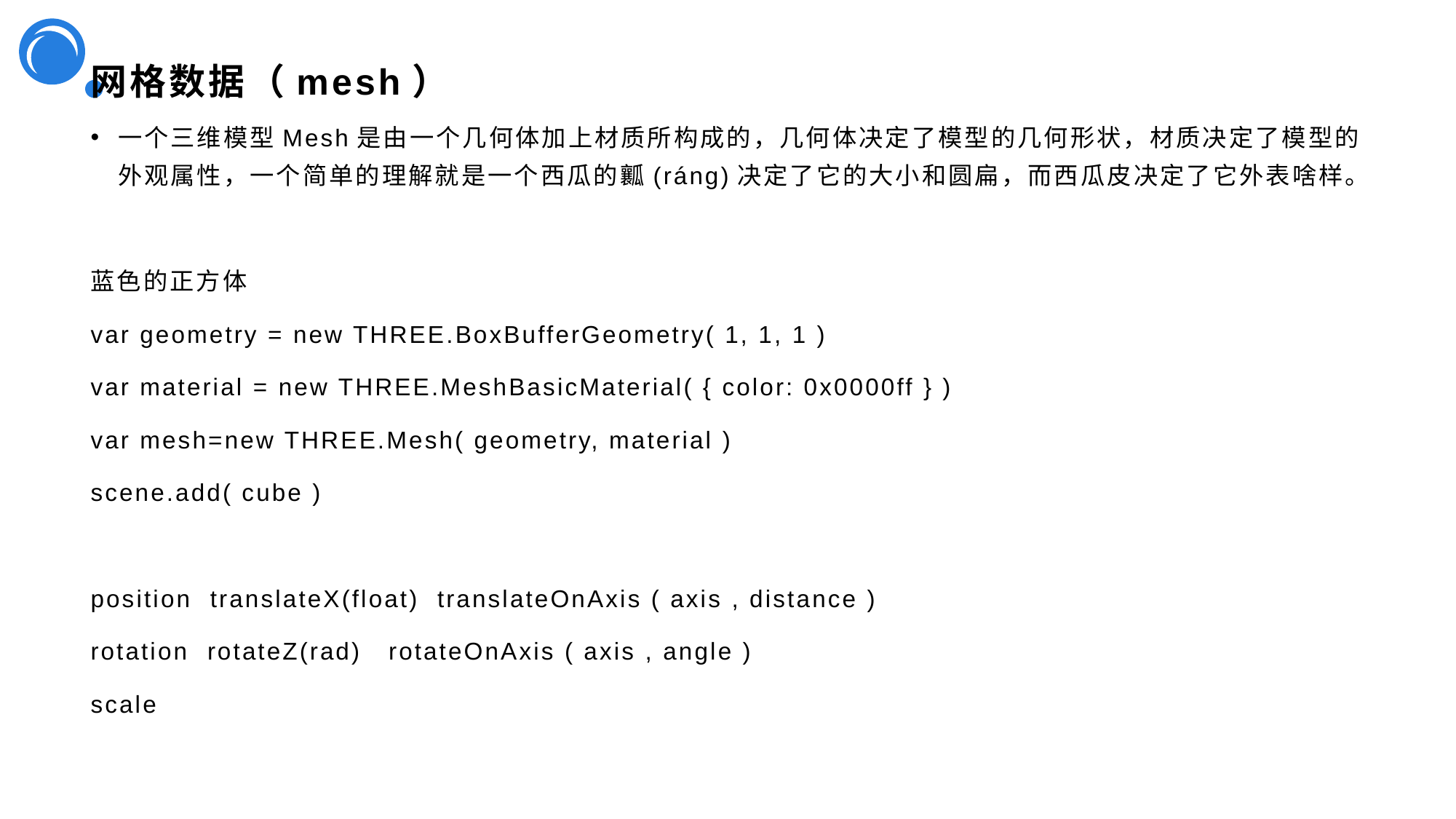

# 网格数据（mesh）
一个三维模型Mesh是由一个几何体加上材质所构成的，几何体决定了模型的几何形状，材质决定了模型的外观属性，一个简单的理解就是一个西瓜的瓤(ráng)决定了它的大小和圆扁，而西瓜皮决定了它外表啥样。

蓝色的正方体
var geometry = new THREE.BoxBufferGeometry( 1, 1, 1 )
var material = new THREE.MeshBasicMaterial( { color: 0x0000ff } )
var mesh=new THREE.Mesh( geometry, material )
scene.add( cube )

position  translateX(float)  translateOnAxis ( axis , distance )
rotation  rotateZ(rad)   rotateOnAxis ( axis , angle )
scale